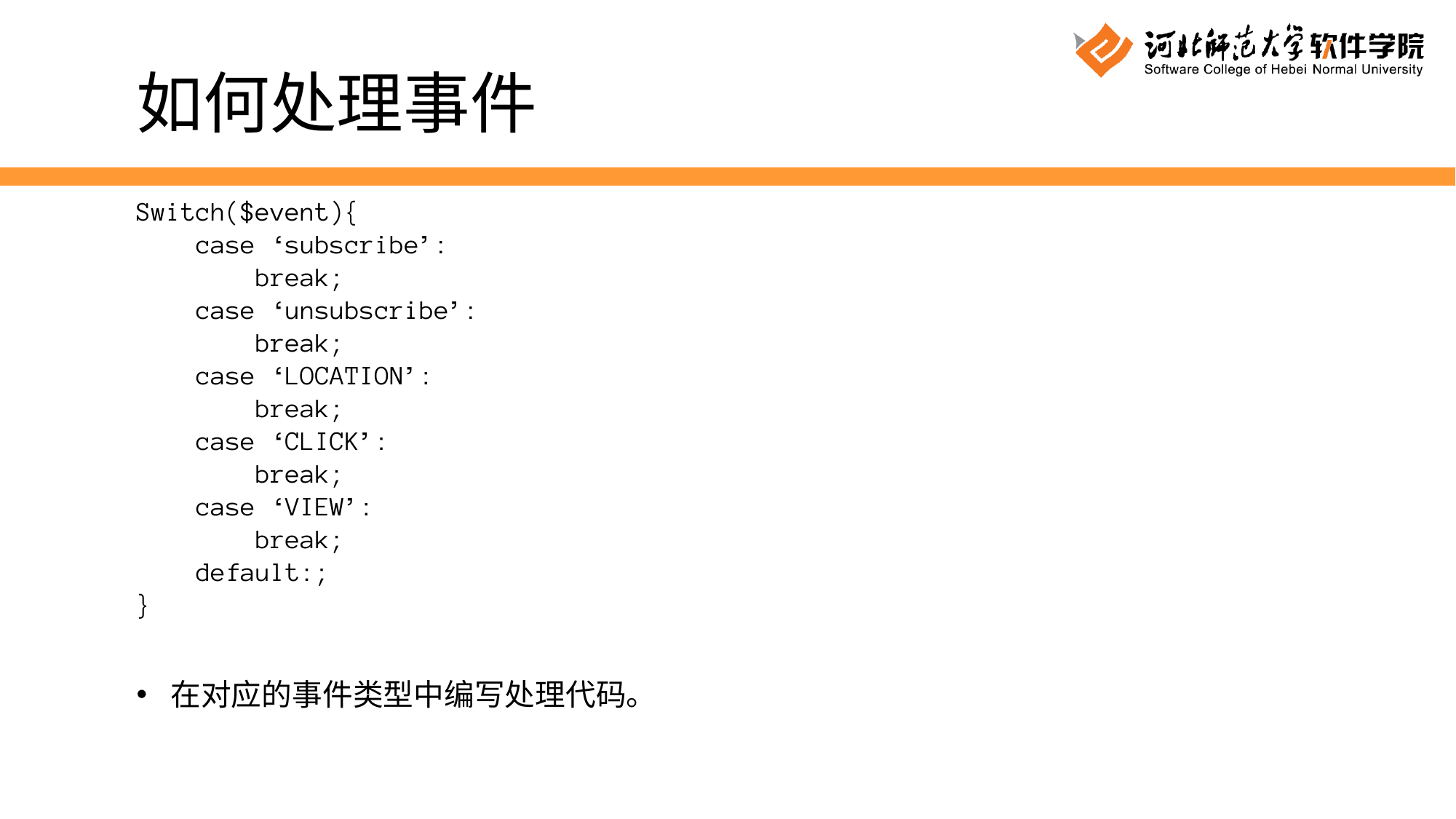

如何处理事件
Switch($event){
    case ‘subscribe’:
        break;
    case ‘unsubscribe’:
        break;
    case ‘LOCATION’:
        break;
    case ‘CLICK’:
        break;
    case ‘VIEW’:
        break;
    default:;
}
在对应的事件类型中编写处理代码。